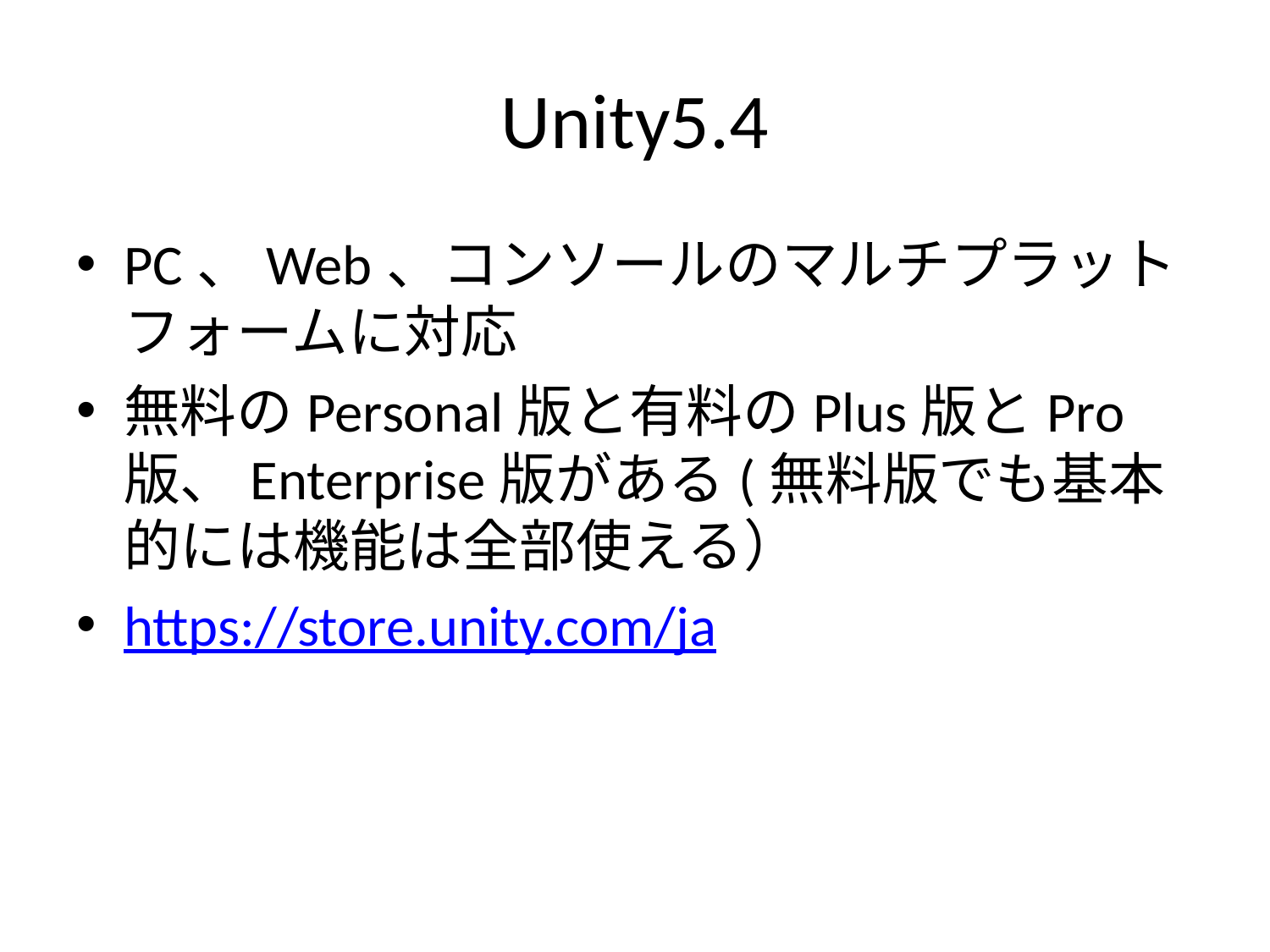

# Unity5.4
PC、Web、コンソールのマルチプラットフォームに対応
無料のPersonal版と有料のPlus版とPro版、Enterprise版がある(無料版でも基本的には機能は全部使える）
https://store.unity.com/ja